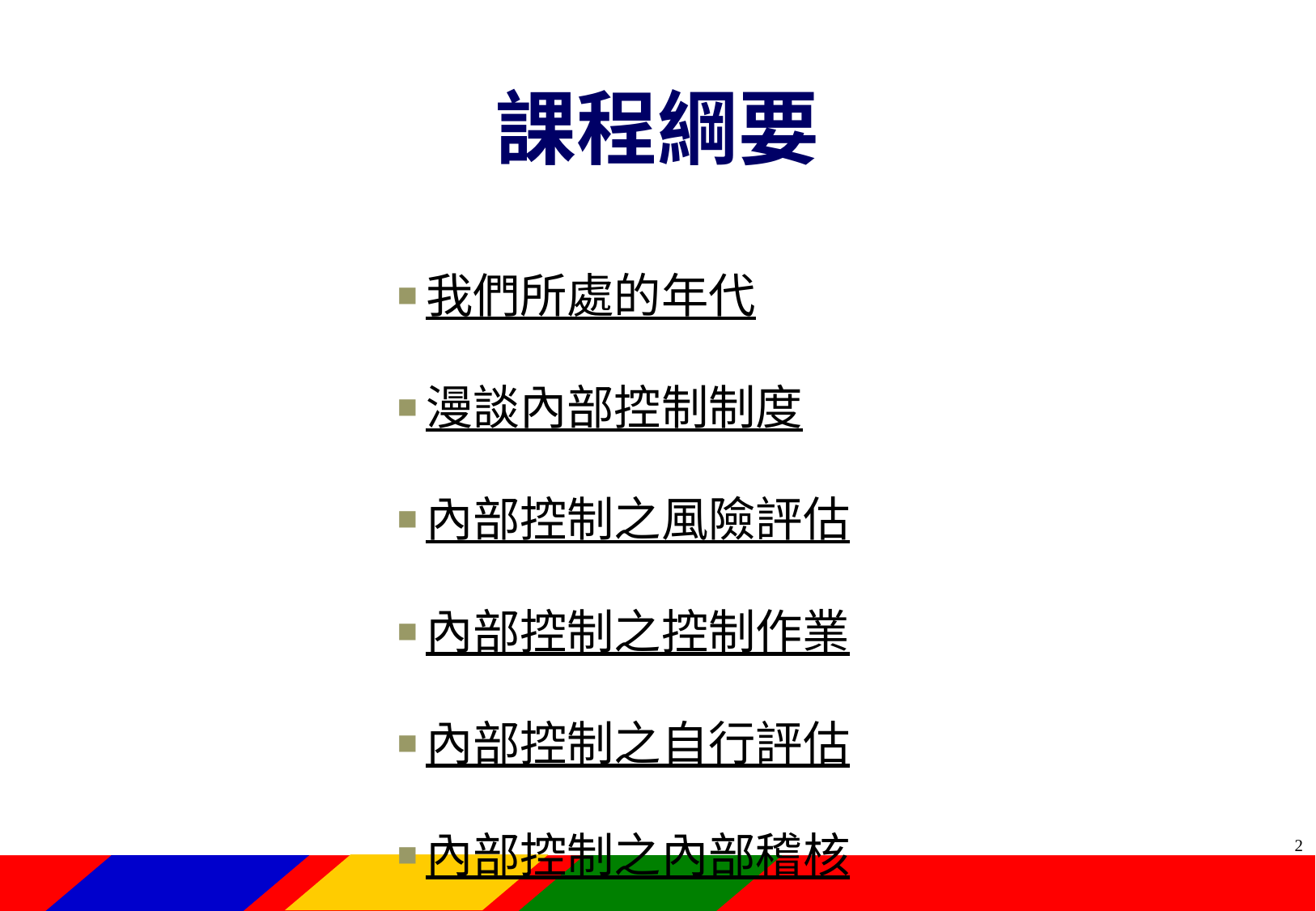

課程綱要
我們所處的年代
漫談內部控制制度
內部控制之風險評估
內部控制之控制作業
內部控制之自行評估
內部控制之內部稽核
2